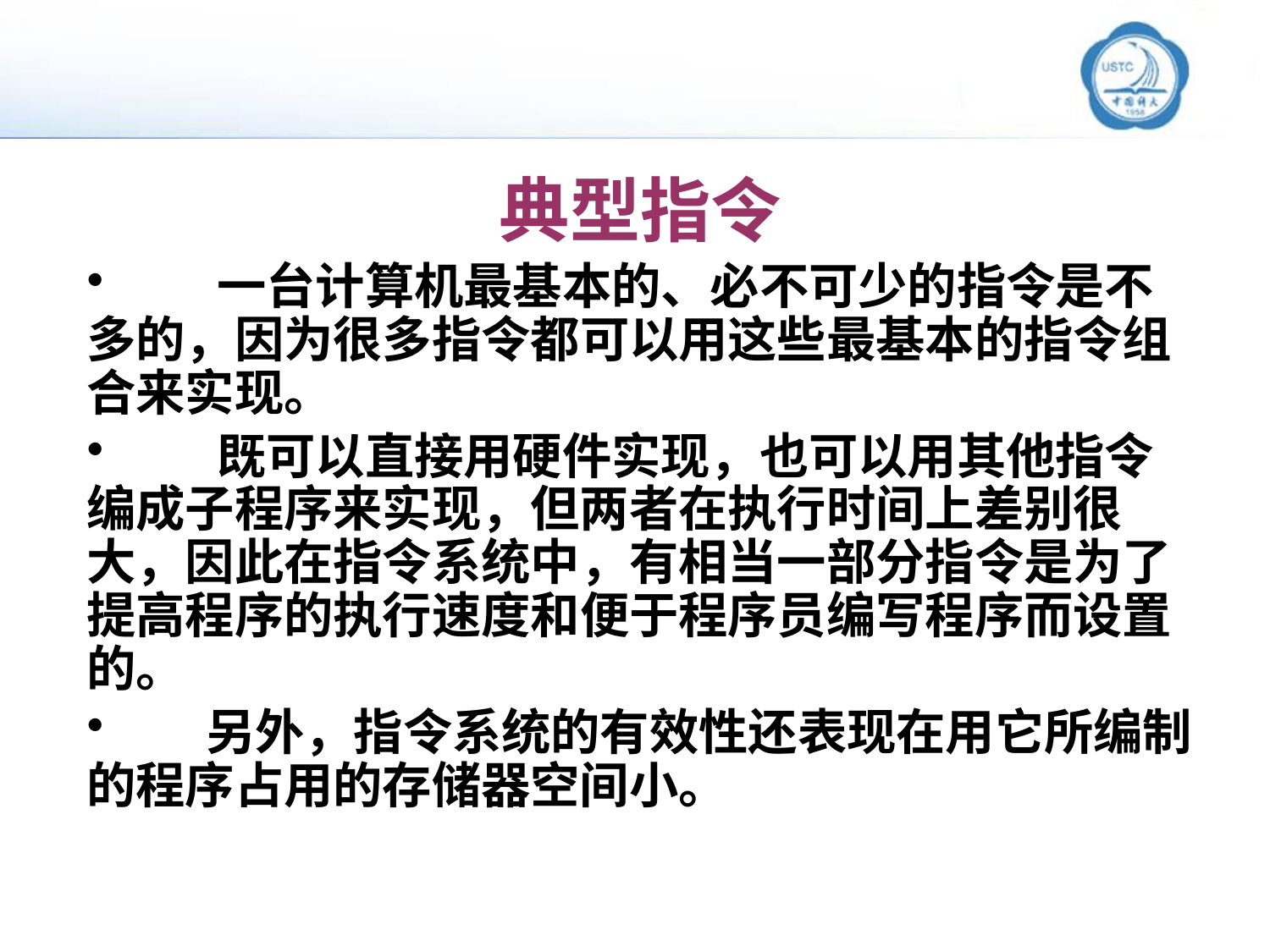

典型指令
         一台计算机最基本的、必不可少的指令是不多的，因为很多指令都可以用这些最基本的指令组合来实现。
         既可以直接用硬件实现，也可以用其他指令编成子程序来实现，但两者在执行时间上差别很大，因此在指令系统中，有相当一部分指令是为了提高程序的执行速度和便于程序员编写程序而设置的。
        另外，指令系统的有效性还表现在用它所编制的程序占用的存储器空间小。